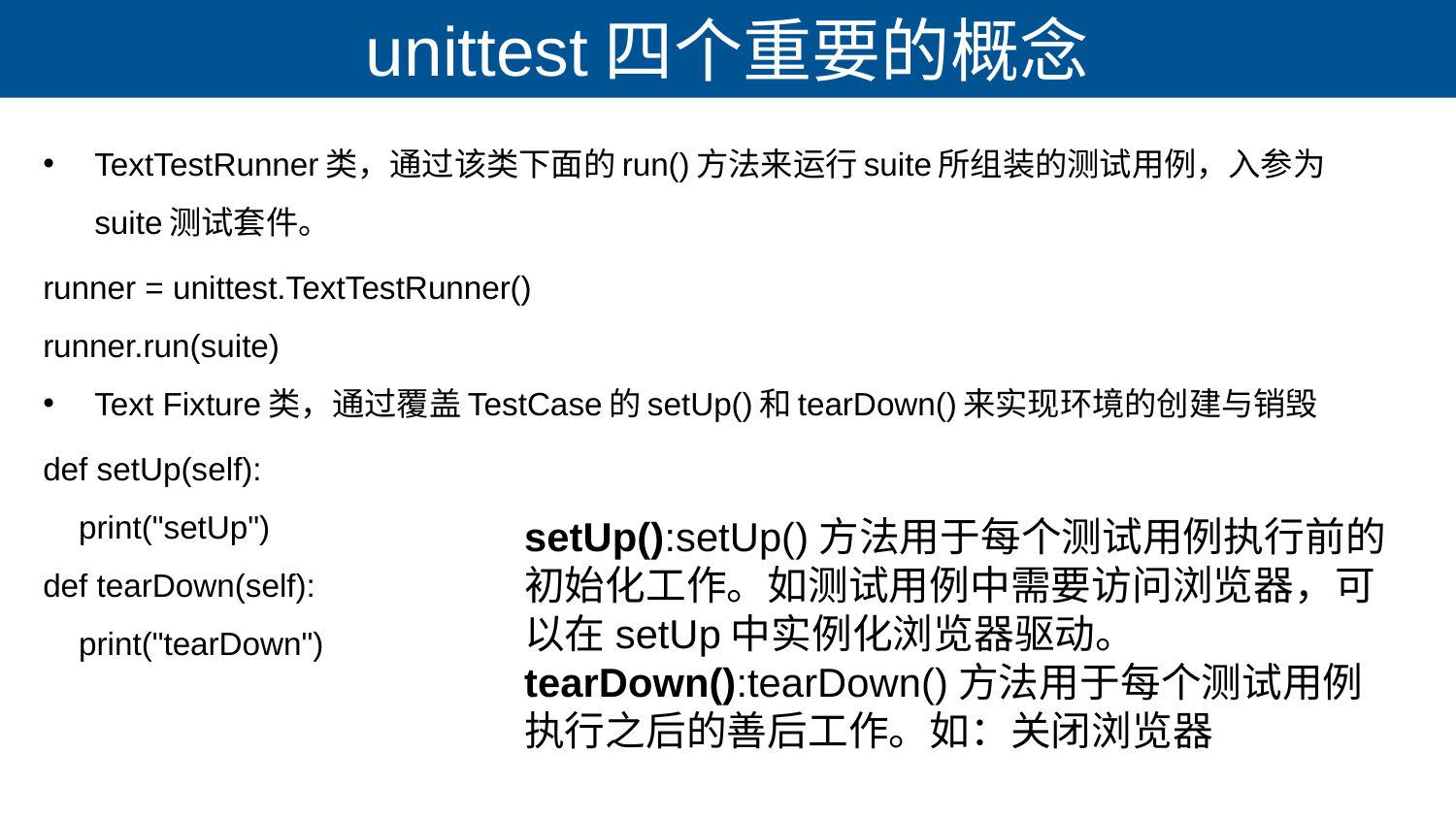

# unittest四个重要的概念
TextTestRunner类，通过该类下面的run()方法来运行suite所组装的测试用例，入参为suite测试套件。
runner = unittest.TextTestRunner()
runner.run(suite)
Text Fixture类，通过覆盖TestCase的setUp()和tearDown()来实现环境的创建与销毁
def setUp(self):
    print("setUp")
def tearDown(self):
    print("tearDown")
setUp():setUp()方法用于每个测试用例执行前的初始化工作。如测试用例中需要访问浏览器，可以在setUp中实例化浏览器驱动。
tearDown():tearDown()方法用于每个测试用例执行之后的善后工作。如：关闭浏览器